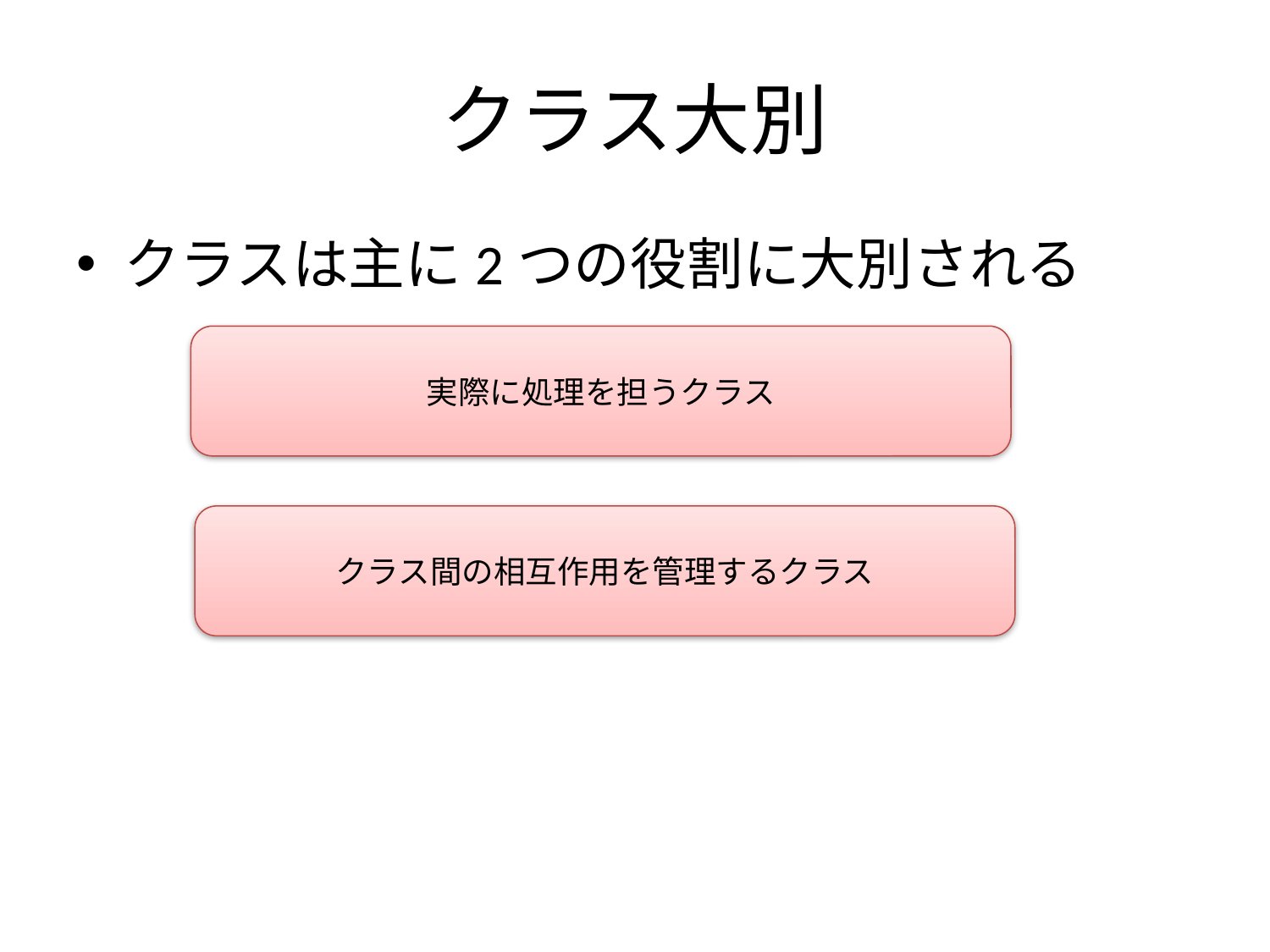

# クラス大別
クラスは主に2つの役割に大別される
実際に処理を担うクラス
クラス間の相互作用を管理するクラス